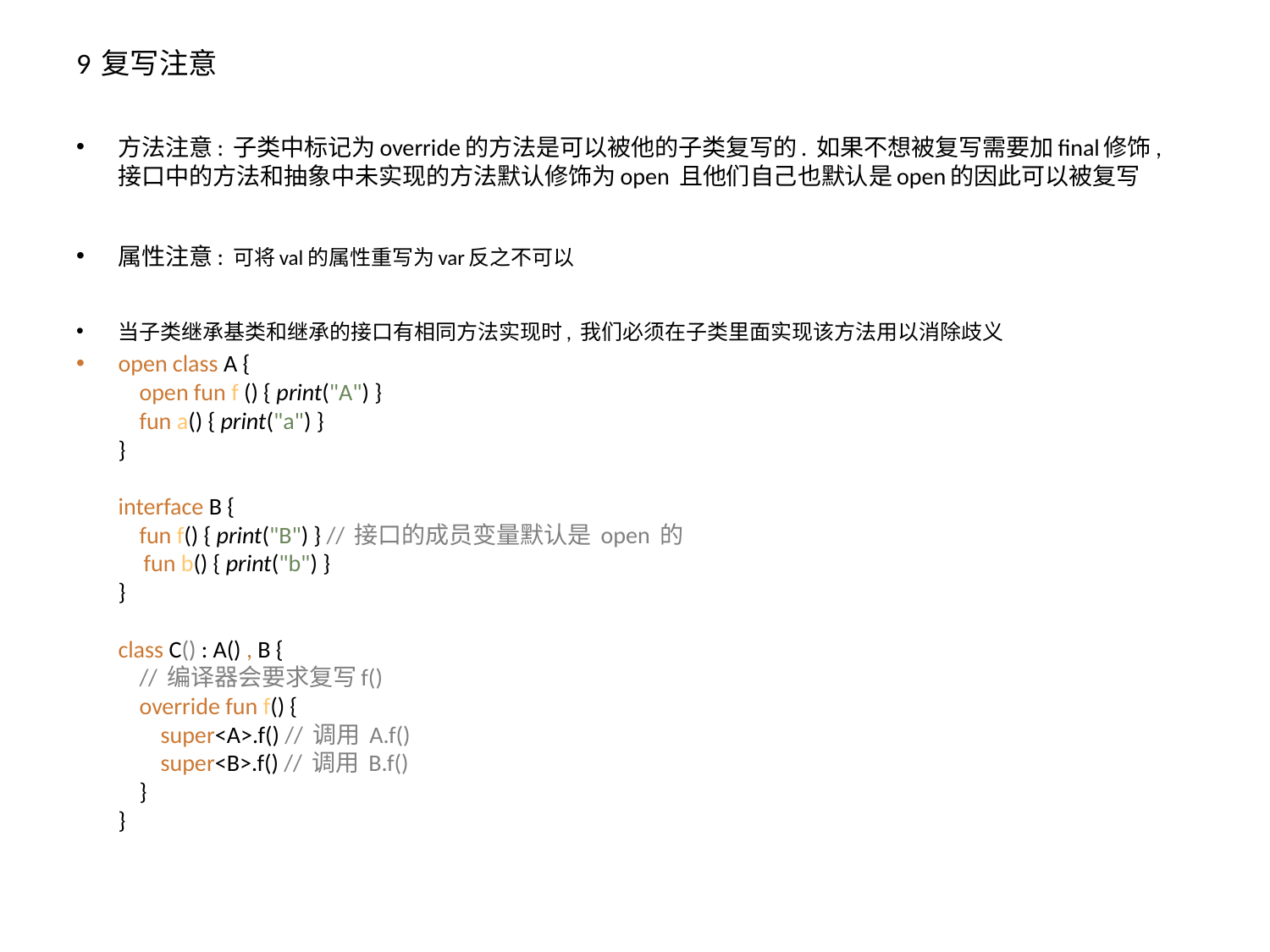

# 9 复写注意
方法注意: 子类中标记为override的方法是可以被他的子类复写的. 如果不想被复写需要加final修饰, 接口中的方法和抽象中未实现的方法默认修饰为open 且他们自己也默认是open的因此可以被复写

属性注意: 可将val的属性重写为var反之不可以

当子类继承基类和继承的接口有相同方法实现时, 我们必须在子类里面实现该方法用以消除歧义
open class A {
    open fun f () { print("A") }
    fun a() { print("a") }
}
interface B {
    fun f() { print("B") } // 接口的成员变量默认是 open 的
    fun b() { print("b") }
}
class C() : A() , B {
    // 编译器会要求复写f()
    override fun f() {
        super<A>.f() // 调用 A.f()
        super<B>.f() // 调用 B.f()
    }
}